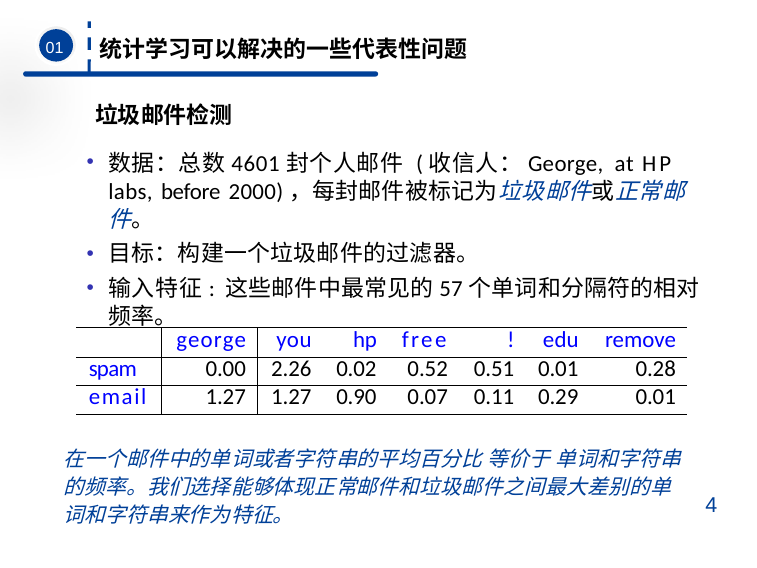

01
统计学习可以解决的一些代表性问题

垃圾邮件检测
数据：总数4601封个人邮件 (收信人：George,  at HP labs, before 2000)，每封邮件被标记为垃圾邮件或正常邮件。
目标：构建一个垃圾邮件的过滤器。
输入特征: 这些邮件中最常见的57个单词和分隔符的相对频率。
|  | george | you | hp | free | ! | edu | remove |
| --- | --- | --- | --- | --- | --- | --- | --- |
| spam | 0.00 | 2.26 | 0.02 | 0.52 | 0.51 | 0.01 | 0.28 |
| email | 1.27 | 1.27 | 0.90 | 0.07 | 0.11 | 0.29 | 0.01 |
在一个邮件中的单词或者字符串的平均百分比 等价于 单词和字符串的频率。我们选择能够体现正常邮件和垃圾邮件之间最大差别的单词和字符串来作为特征。